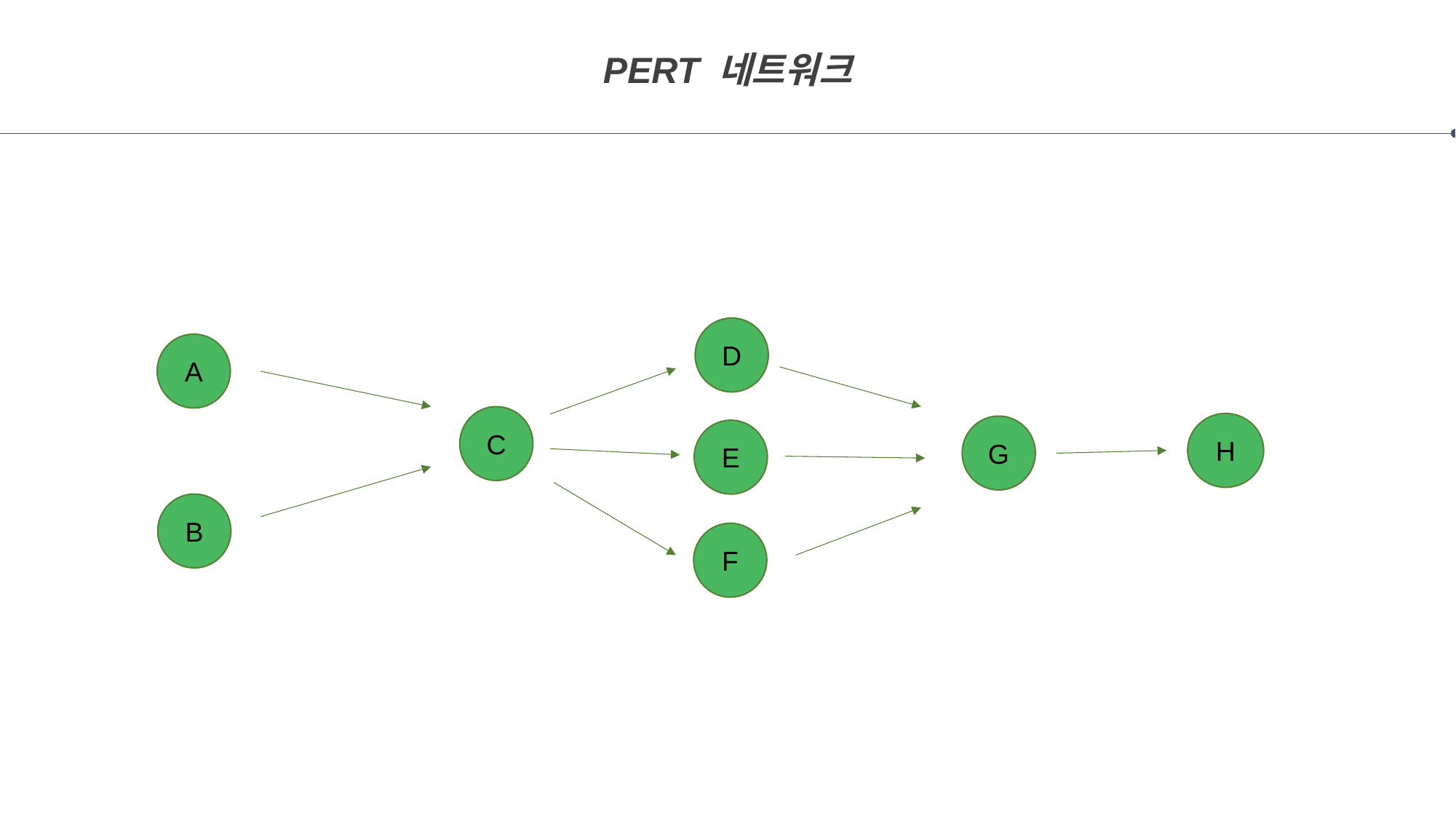

PERT 네트워크
D
A
C
H
G
E
B
F